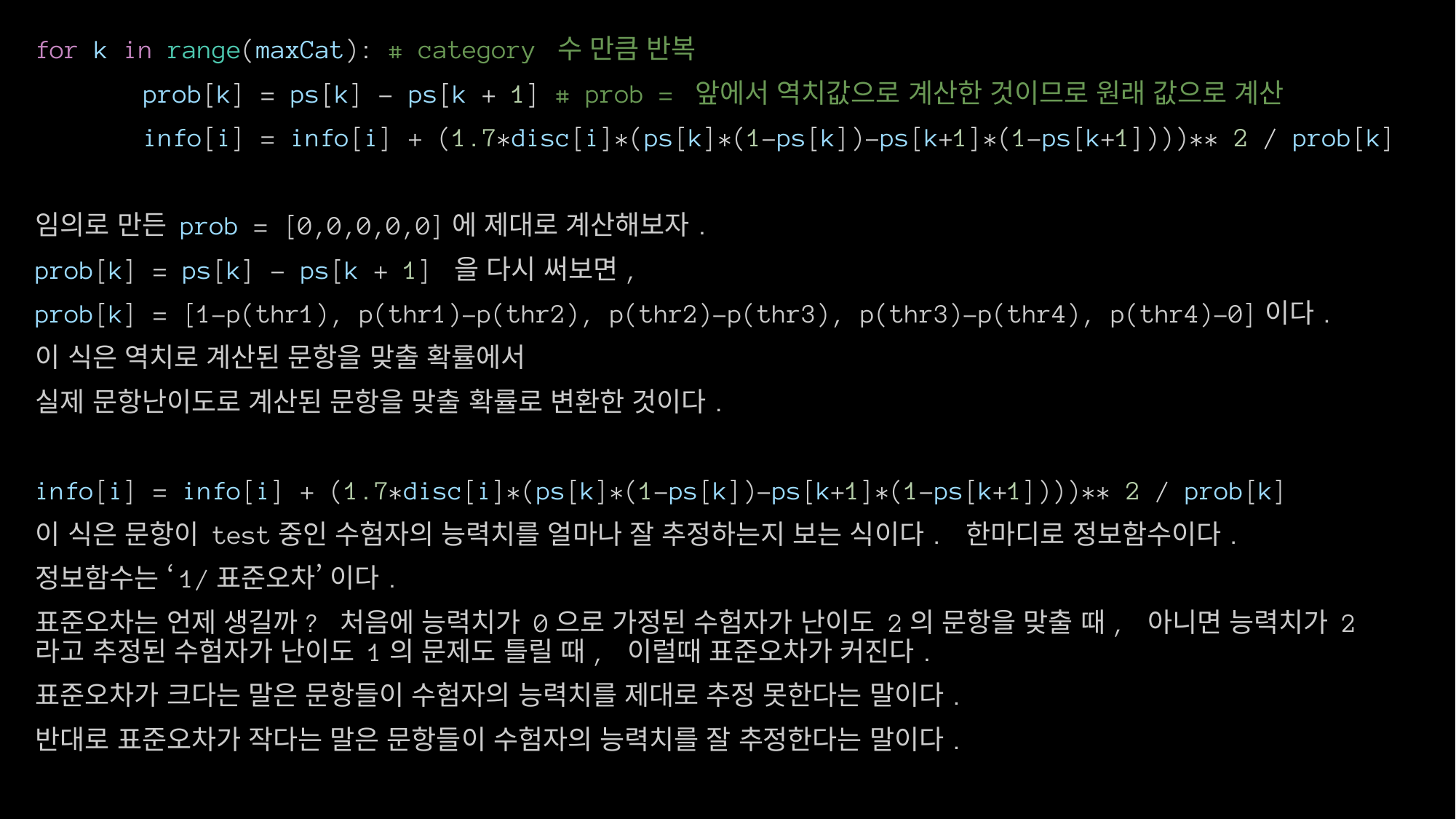

for k in range(maxCat): # category 수 만큼 반복
	prob[k] = ps[k] - ps[k + 1] # prob = 앞에서 역치값으로 계산한 것이므로 원래 값으로 계산
	info[i] = info[i] + (1.7*disc[i]*(ps[k]*(1-ps[k])-ps[k+1]*(1-ps[k+1])))** 2 / prob[k]

임의로 만든 prob = [0,0,0,0,0]에 제대로 계산해보자.
prob[k] = ps[k] - ps[k + 1] 을 다시 써보면,
prob[k] = [1-p(thr1), p(thr1)-p(thr2), p(thr2)-p(thr3), p(thr3)-p(thr4), p(thr4)-0]이다.
이 식은 역치로 계산된 문항을 맞출 확률에서
실제 문항난이도로 계산된 문항을 맞출 확률로 변환한 것이다.

info[i] = info[i] + (1.7*disc[i]*(ps[k]*(1-ps[k])-ps[k+1]*(1-ps[k+1])))** 2 / prob[k]
이 식은 문항이 test중인 수험자의 능력치를 얼마나 잘 추정하는지 보는 식이다. 한마디로 정보함수이다.
정보함수는 ‘1/표준오차’ 이다.
표준오차는 언제 생길까? 처음에 능력치가 0으로 가정된 수험자가 난이도 2의 문항을 맞출 때, 아니면 능력치가 2라고 추정된 수험자가 난이도 1의 문제도 틀릴 때, 이럴때 표준오차가 커진다.
표준오차가 크다는 말은 문항들이 수험자의 능력치를 제대로 추정 못한다는 말이다.
반대로 표준오차가 작다는 말은 문항들이 수험자의 능력치를 잘 추정한다는 말이다.